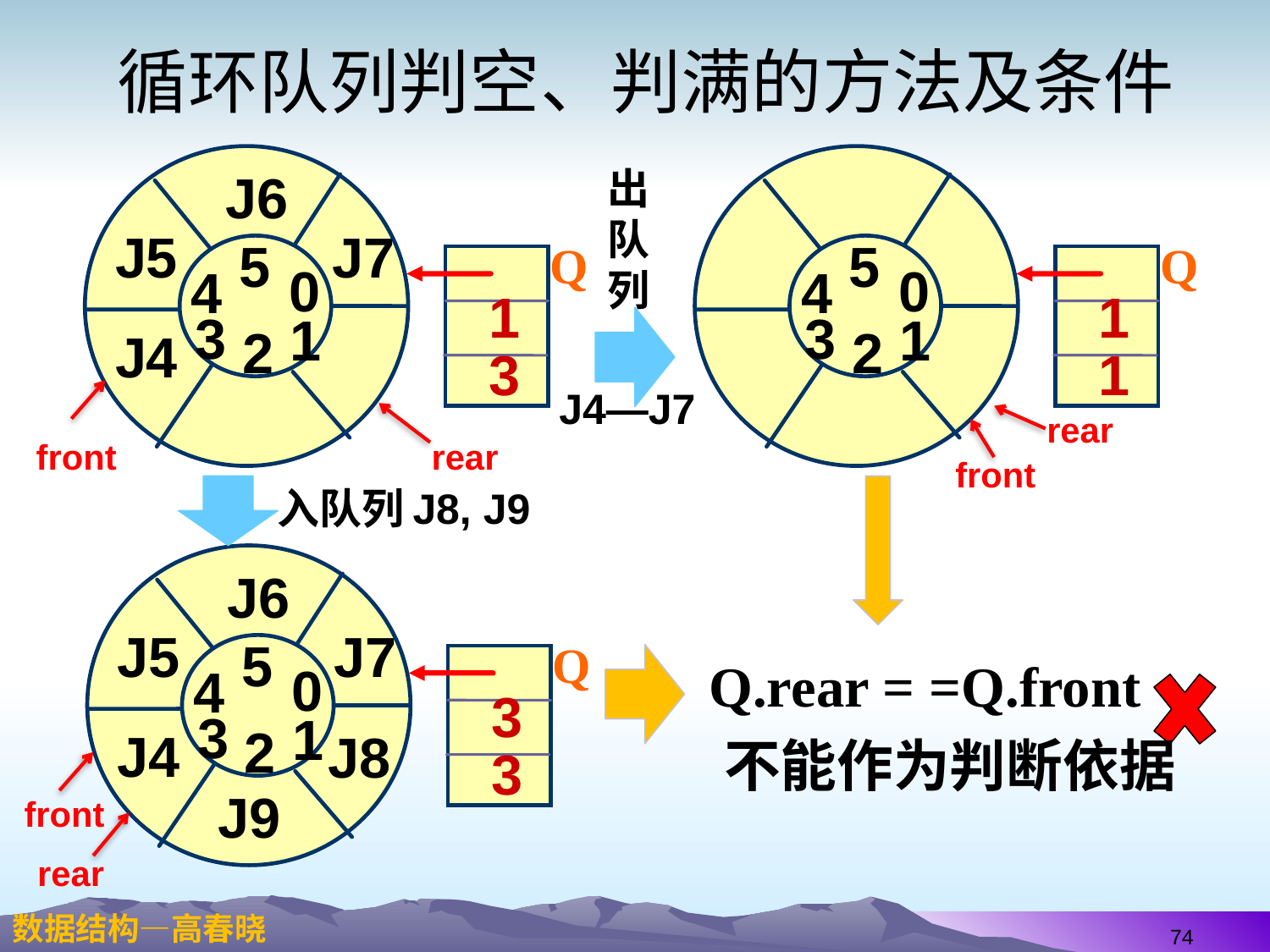

# 循环队列判空、判满的方法及条件

J6
J5
J7
5

0
4
3
1
2
J4

Q

1
3

5

0
4
3
1
2

Q

1
1
rear
front
出队列

J4—J7
front
rear

入队列
J8, J9

J6
J5
J7
5

0
4
3
1
2
J4
J8
J9
Q

3
3
front
rear

Q.rear = =Q.front

不能作为判断依据
74